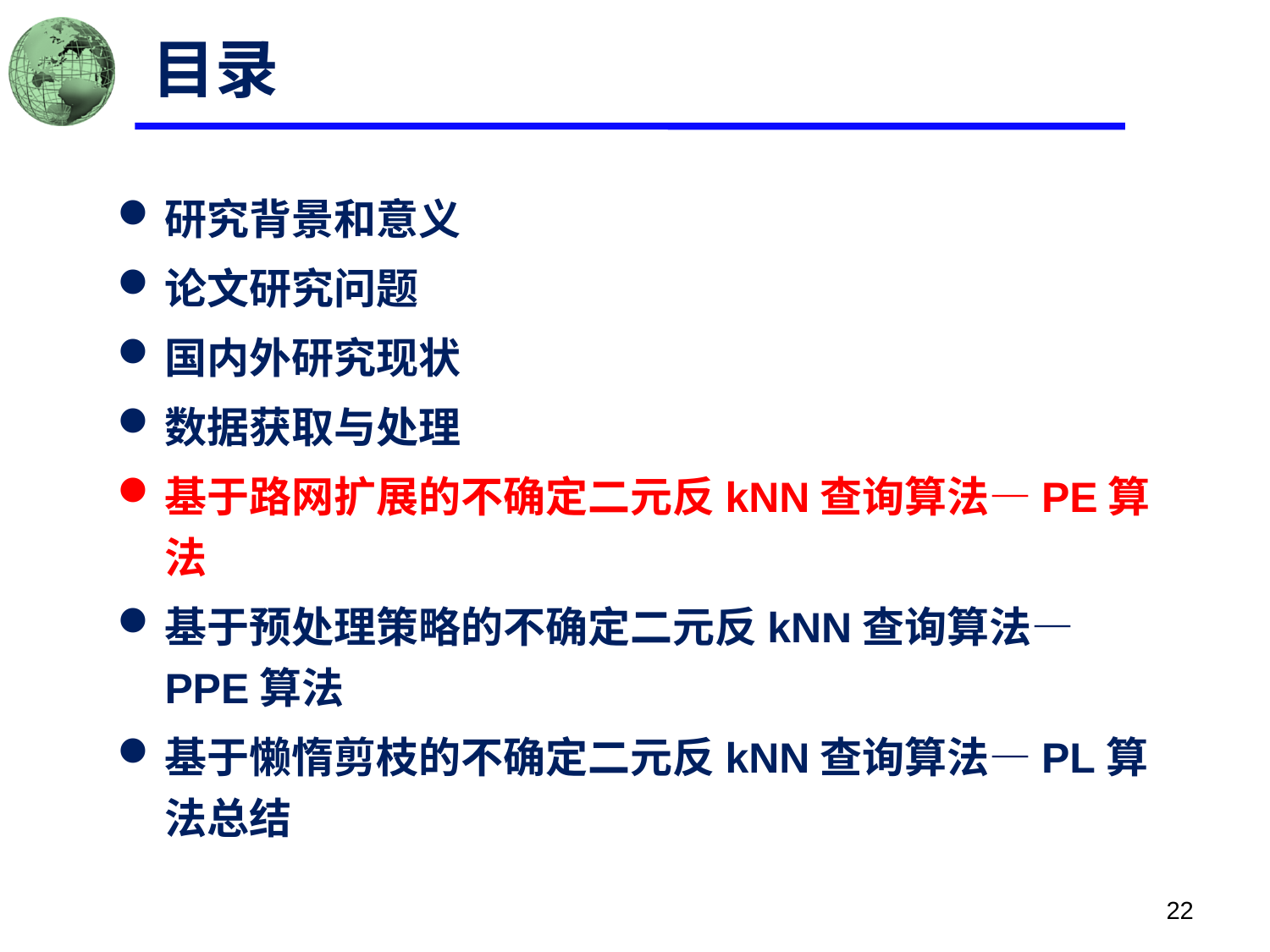

# 目录
研究背景和意义
论文研究问题
国内外研究现状
数据获取与处理
基于路网扩展的不确定二元反kNN查询算法—PE算法
基于预处理策略的不确定二元反kNN查询算法—PPE算法
基于懒惰剪枝的不确定二元反kNN查询算法—PL算法总结
22